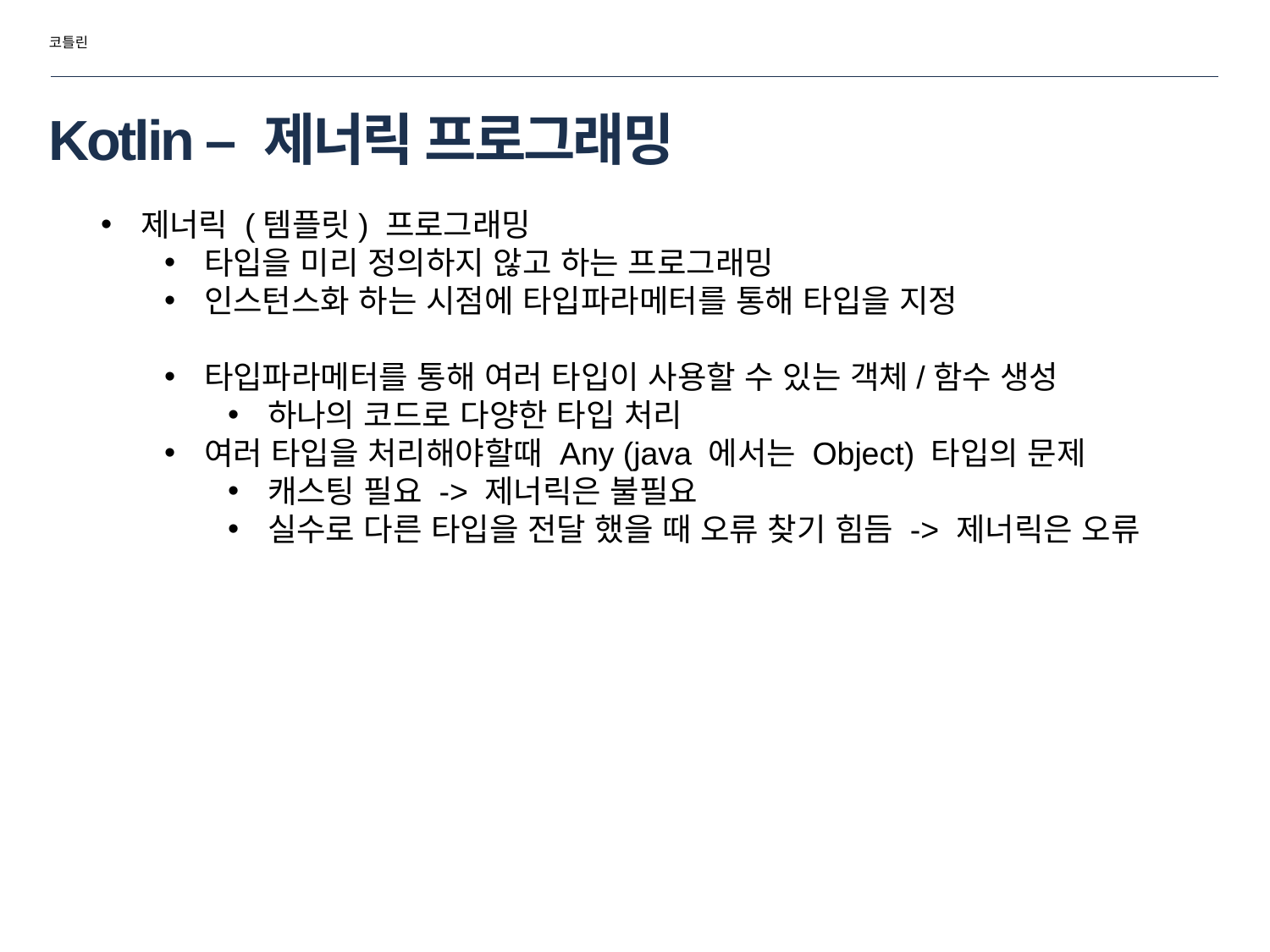

코틀린
# Kotlin – 제너릭 프로그래밍

제너릭 (템플릿) 프로그래밍
타입을 미리 정의하지 않고 하는 프로그래밍
인스턴스화 하는 시점에 타입파라메터를 통해 타입을 지정

타입파라메터를 통해 여러 타입이 사용할 수 있는 객체/함수 생성
하나의 코드로 다양한 타입 처리
여러 타입을 처리해야할때 Any (java 에서는 Object) 타입의 문제
캐스팅 필요 -> 제너릭은 불필요
실수로 다른 타입을 전달 했을 때 오류 찾기 힘듬 -> 제너릭은 오류